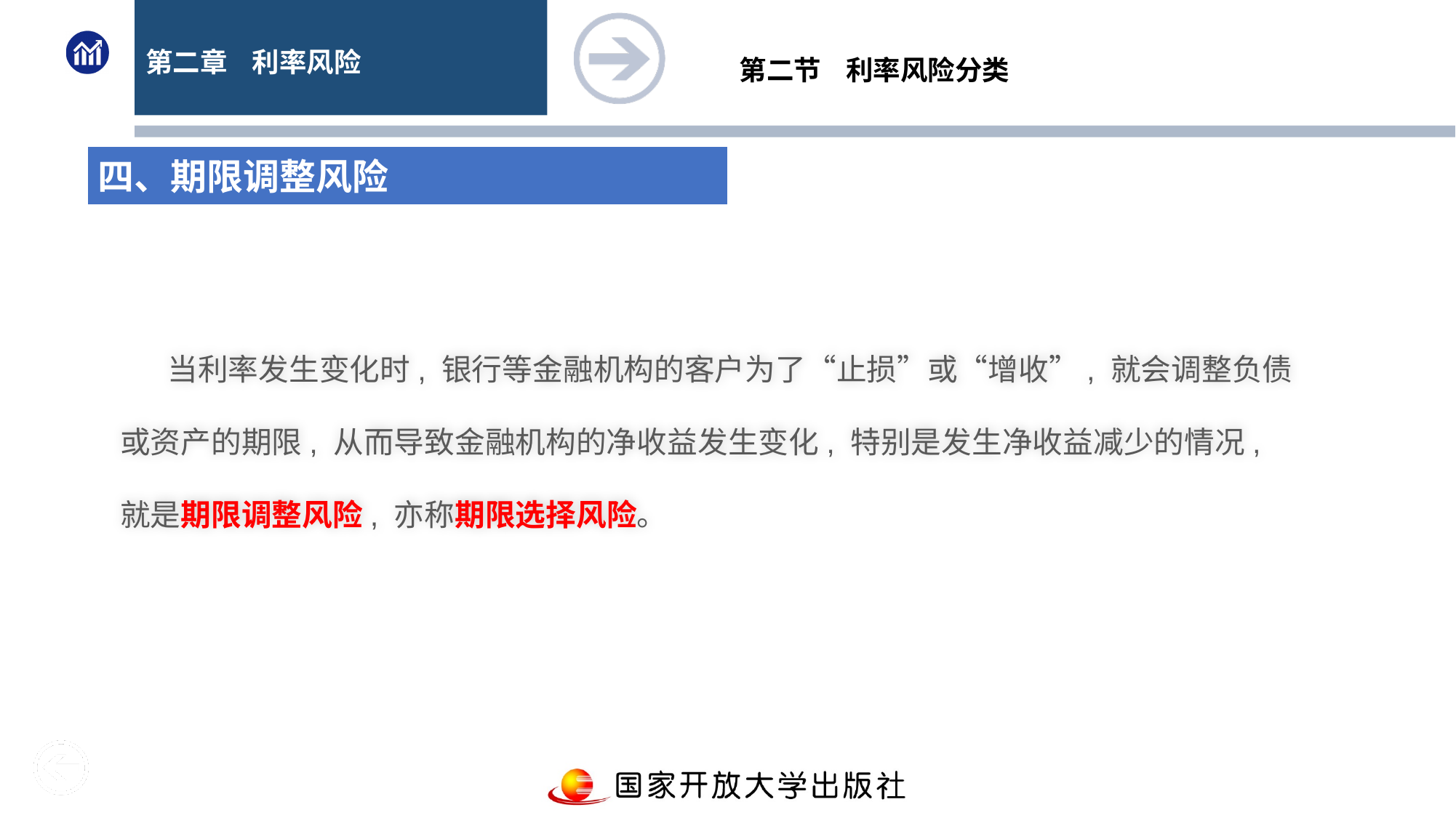

第二节    利率风险分类
第二章    利率风险
四、期限调整风险
      当利率发生变化时, 银行等金融机构的客户为了“止损”或“增收”, 就会调整负债或资产的期限, 从而导致金融机构的净收益发生变化, 特别是发生净收益减少的情况, 就是期限调整风险, 亦称期限选择风险。